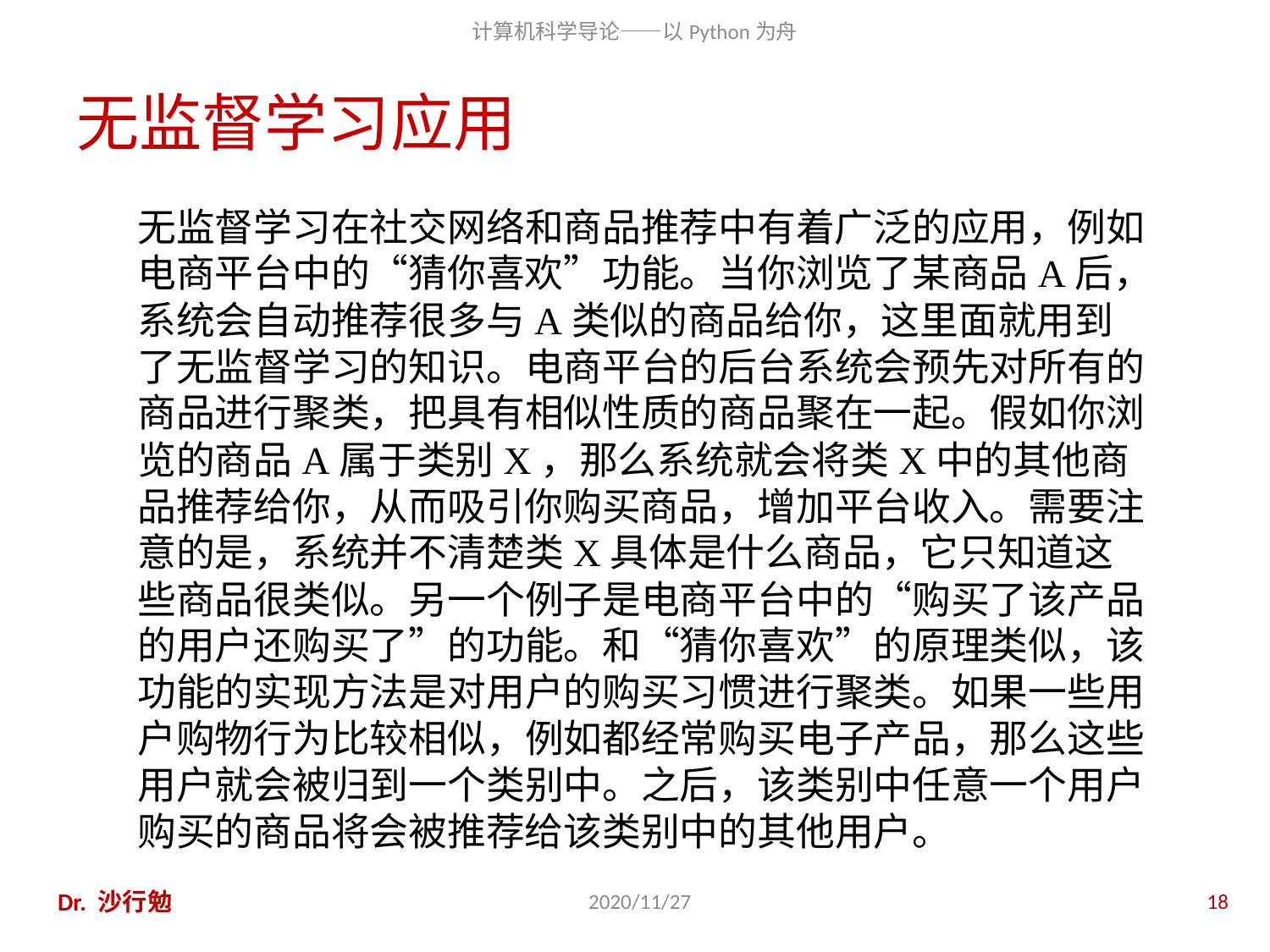

# 无监督学习应用
无监督学习在社交网络和商品推荐中有着广泛的应用，例如电商平台中的“猜你喜欢”功能。当你浏览了某商品A后，系统会自动推荐很多与A类似的商品给你，这里面就用到了无监督学习的知识。电商平台的后台系统会预先对所有的商品进行聚类，把具有相似性质的商品聚在一起。假如你浏览的商品A属于类别X，那么系统就会将类X中的其他商品推荐给你，从而吸引你购买商品，增加平台收入。需要注意的是，系统并不清楚类X具体是什么商品，它只知道这些商品很类似。另一个例子是电商平台中的“购买了该产品的用户还购买了”的功能。和“猜你喜欢”的原理类似，该功能的实现方法是对用户的购买习惯进行聚类。如果一些用户购物行为比较相似，例如都经常购买电子产品，那么这些用户就会被归到一个类别中。之后，该类别中任意一个用户购买的商品将会被推荐给该类别中的其他用户。
Dr. 沙行勉
2020/11/27
18